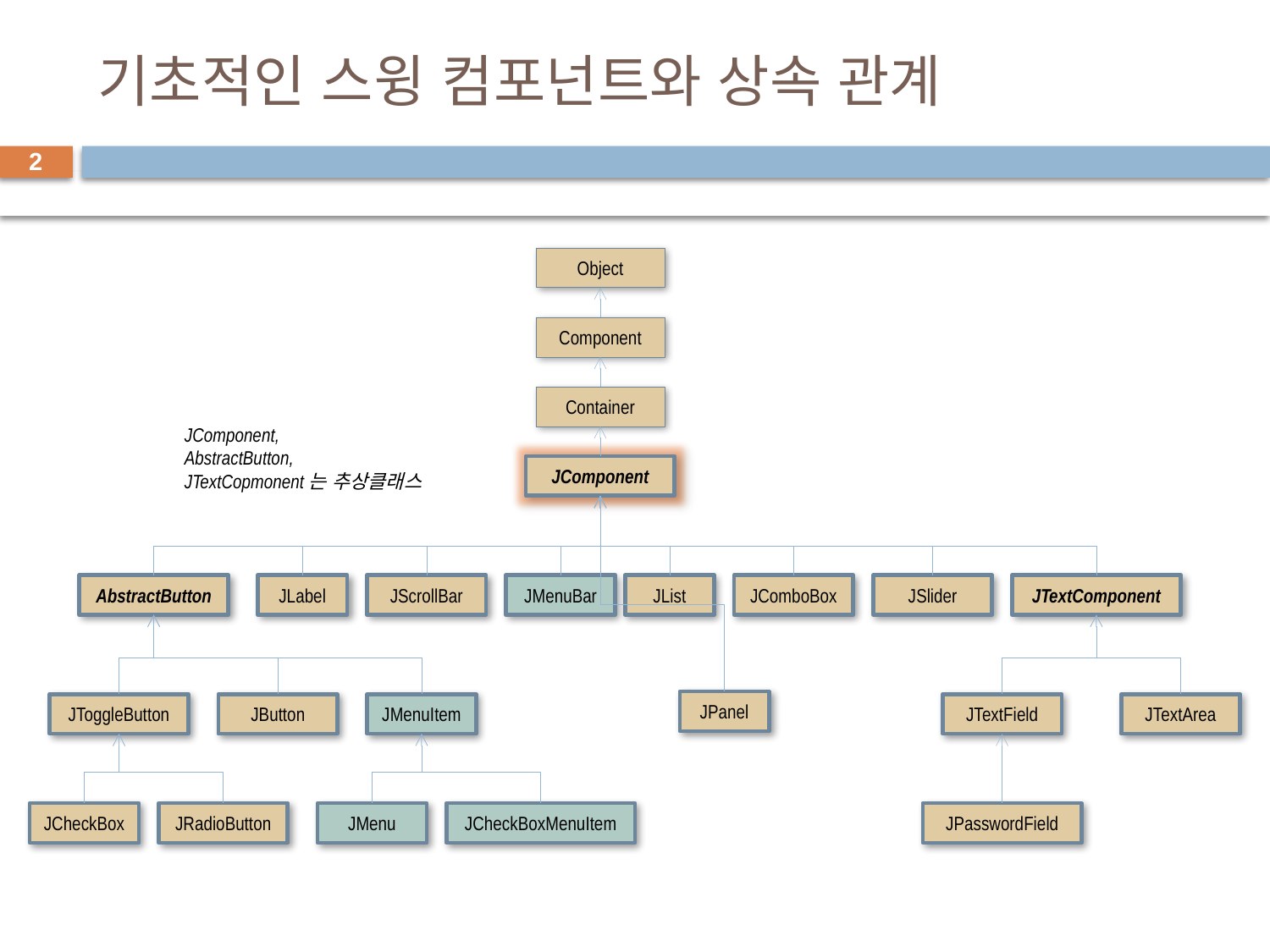

# 기초적인 스윙 컴포넌트와 상속 관계
2
Object
Component
Container
JComponent,
AbstractButton,
JTextCopmonent는 추상클래스
JComponent
AbstractButton
JLabel
JScrollBar
JMenuBar
JList
JComboBox
JSlider
JTextComponent
JPanel
JToggleButton
JButton
JMenuItem
JTextField
JTextArea
JCheckBox
JRadioButton
JMenu
JCheckBoxMenuItem
JPasswordField